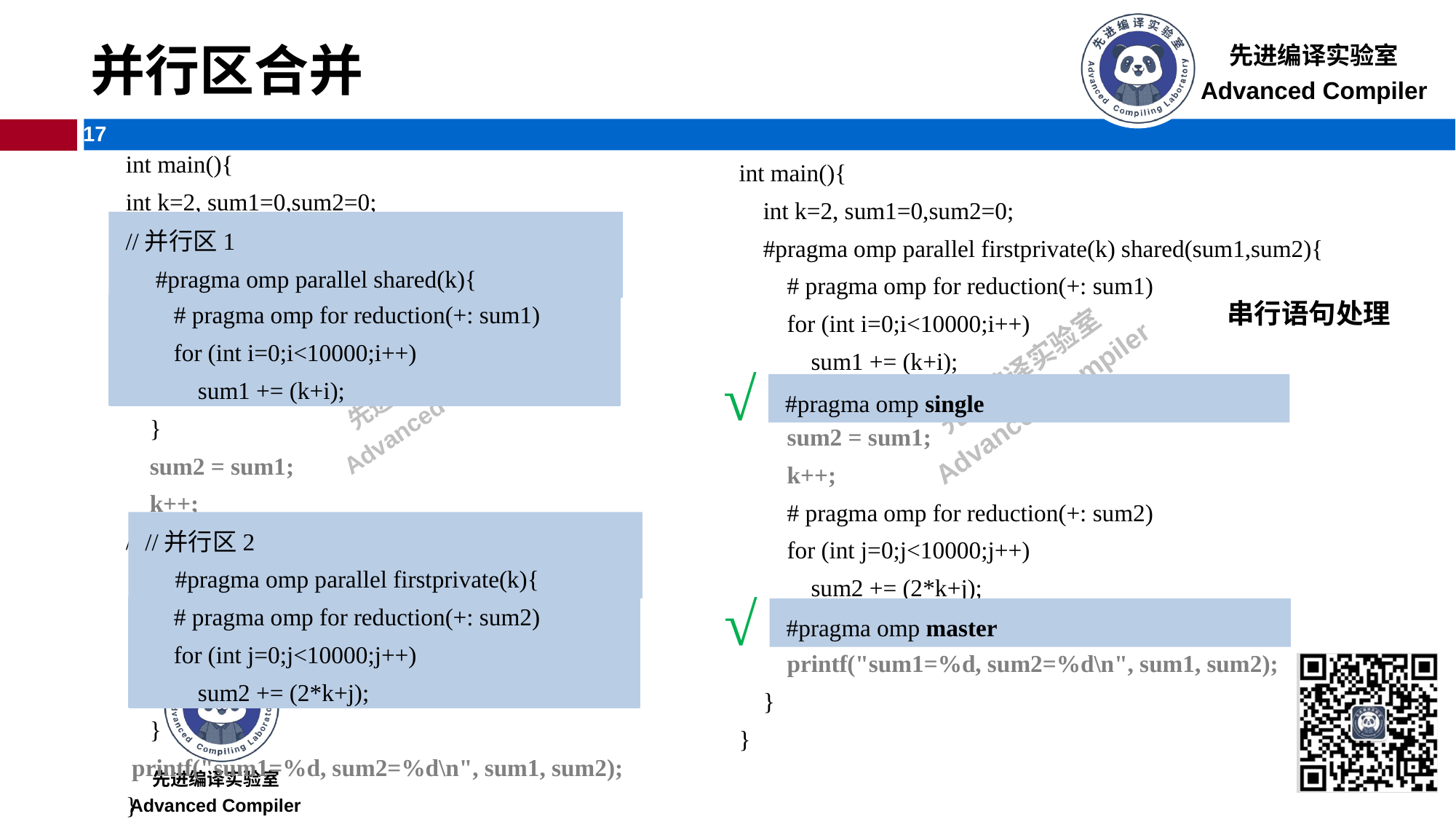

# 并行区合并
int main(){
int k=2, sum1=0,sum2=0;
//并行区1
    #pragma omp parallel shared(k){
        # pragma omp for reduction(+: sum1)
        for (int i=0;i<10000;i++)
            sum1 += (k+i);
    }
    sum2 = sum1;
    k++;
//并行区2
    #pragma omp parallel firstprivate(k) {
        # pragma omp for reduction(+: sum2)
        for (int j=0;j<10000;j++)
            sum2 += (2*k+j);
    }
 printf("sum1=%d, sum2=%d\n", sum1, sum2);
}
int main(){
    int k=2, sum1=0,sum2=0;
    #pragma omp parallel firstprivate(k) shared(sum1,sum2){
        # pragma omp for reduction(+: sum1)
        for (int i=0;i<10000;i++)
            sum1 += (k+i);
        #pragma omp single
        sum2 = sum1;
        k++;
        # pragma omp for reduction(+: sum2)
        for (int j=0;j<10000;j++)
            sum2 += (2*k+j);
        #pragma omp master
        printf("sum1=%d, sum2=%d\n", sum1, sum2);
    }
}
 //并行区1
      #pragma omp parallel shared(k){
串行语句处理

√
 #pragma omp single
 //并行区2
      #pragma omp parallel firstprivate(k){
√
 #pragma omp master